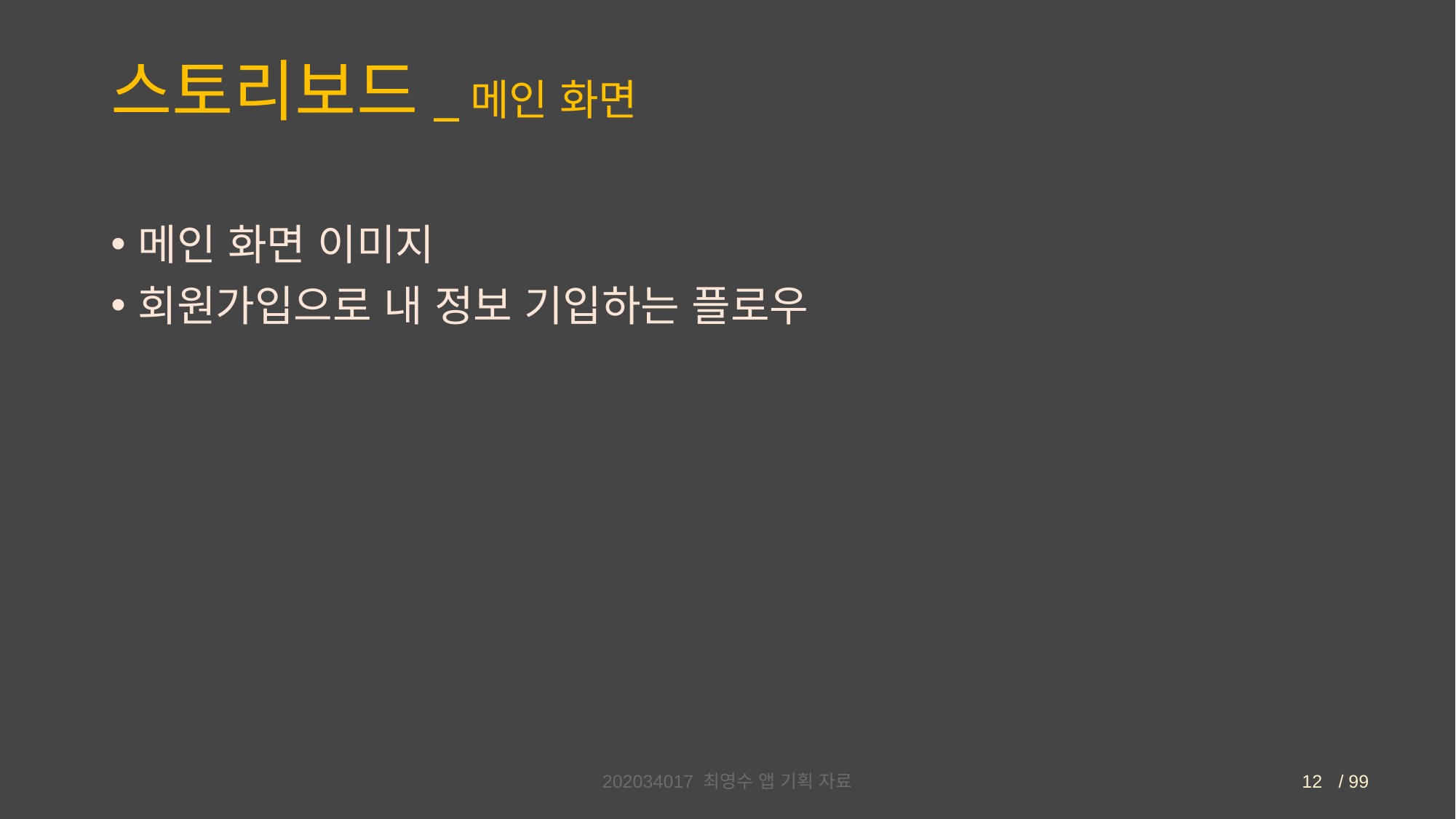

# 스토리보드_메인 화면
메인 화면 이미지
회원가입으로 내 정보 기입하는 플로우
12
202034017 최영수 앱 기획 자료